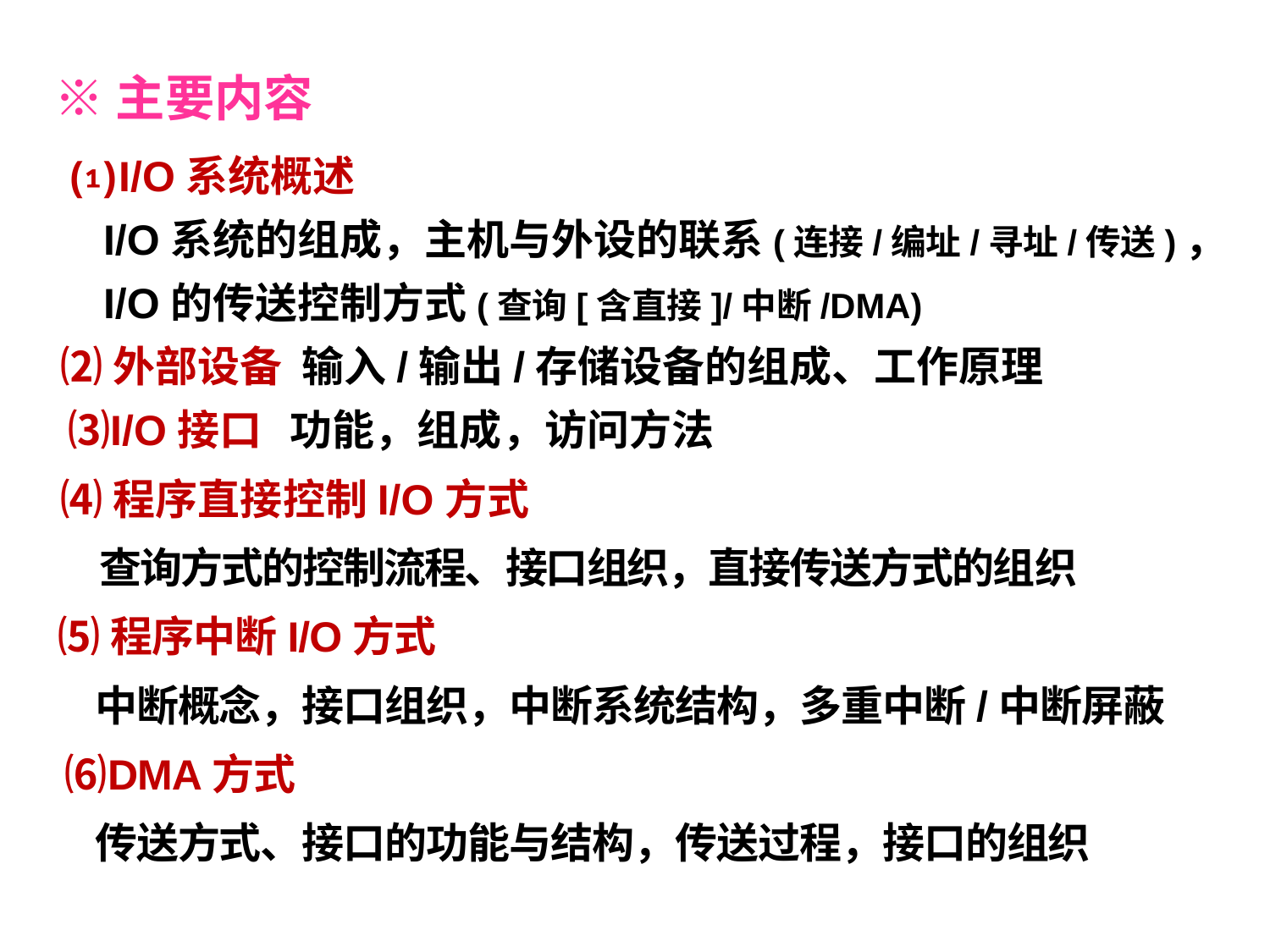

※主要内容
   ⑴I/O系统概述
      I/O系统的组成，主机与外设的联系(连接/编址/寻址/传送)，
      I/O的传送控制方式(查询[含直接]/中断/DMA)
   ⑵外部设备  输入/输出/存储设备的组成、工作原理
   ⑶I/O接口   功能，组成，访问方法
   ⑷程序直接控制I/O方式
      查询方式的控制流程、接口组织，直接传送方式的组织
   ⑸程序中断I/O方式
      中断概念，接口组织，中断系统结构，多重中断/中断屏蔽
   ⑹DMA方式
      传送方式、接口的功能与结构，传送过程，接口的组织
3